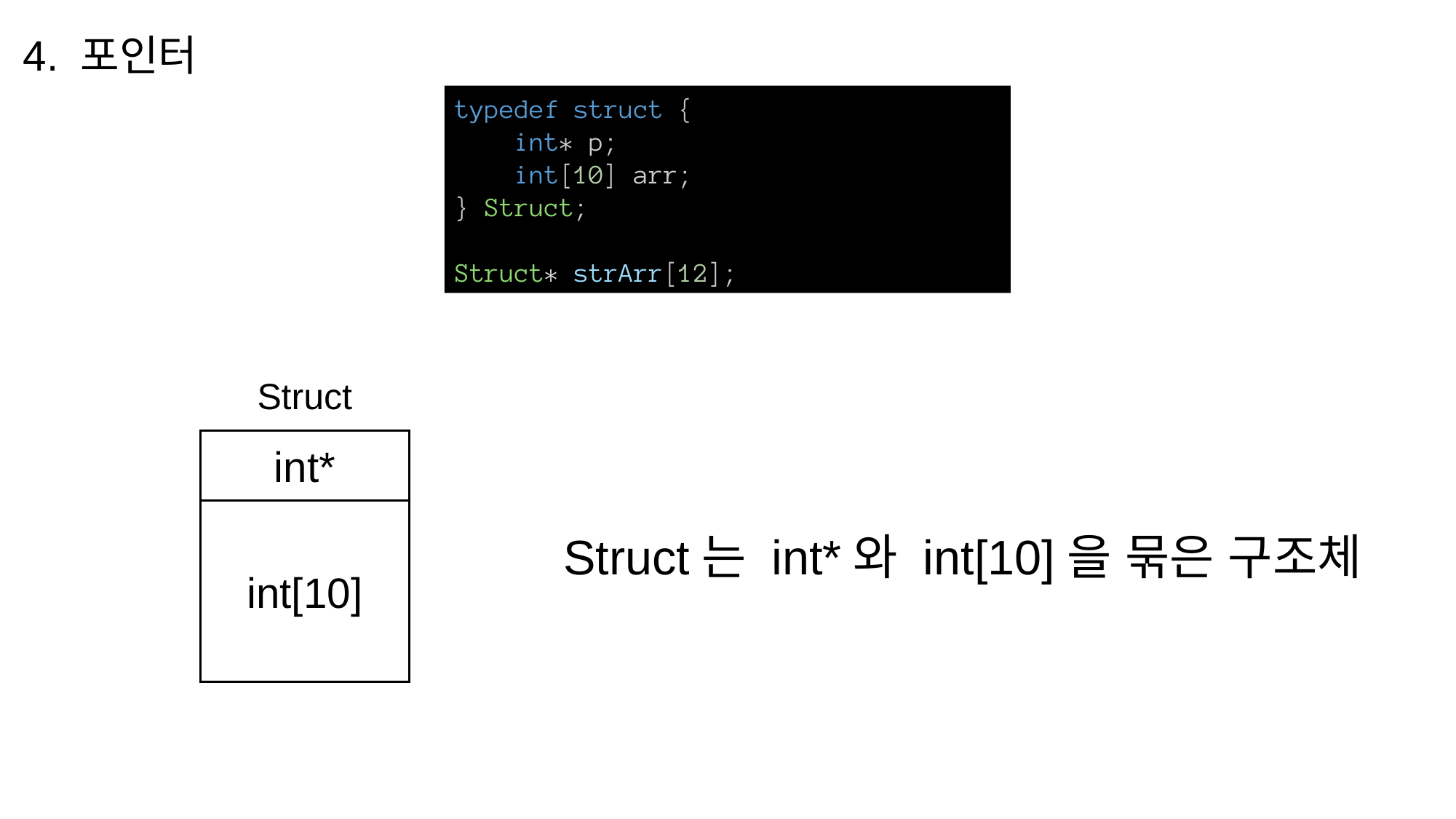

4. 포인터
typedef struct {
    int* p;
    int[10] arr;
} Struct;
Struct* strArr[12];
Struct
int*
int[10]
Struct는 int*와 int[10]을 묶은 구조체